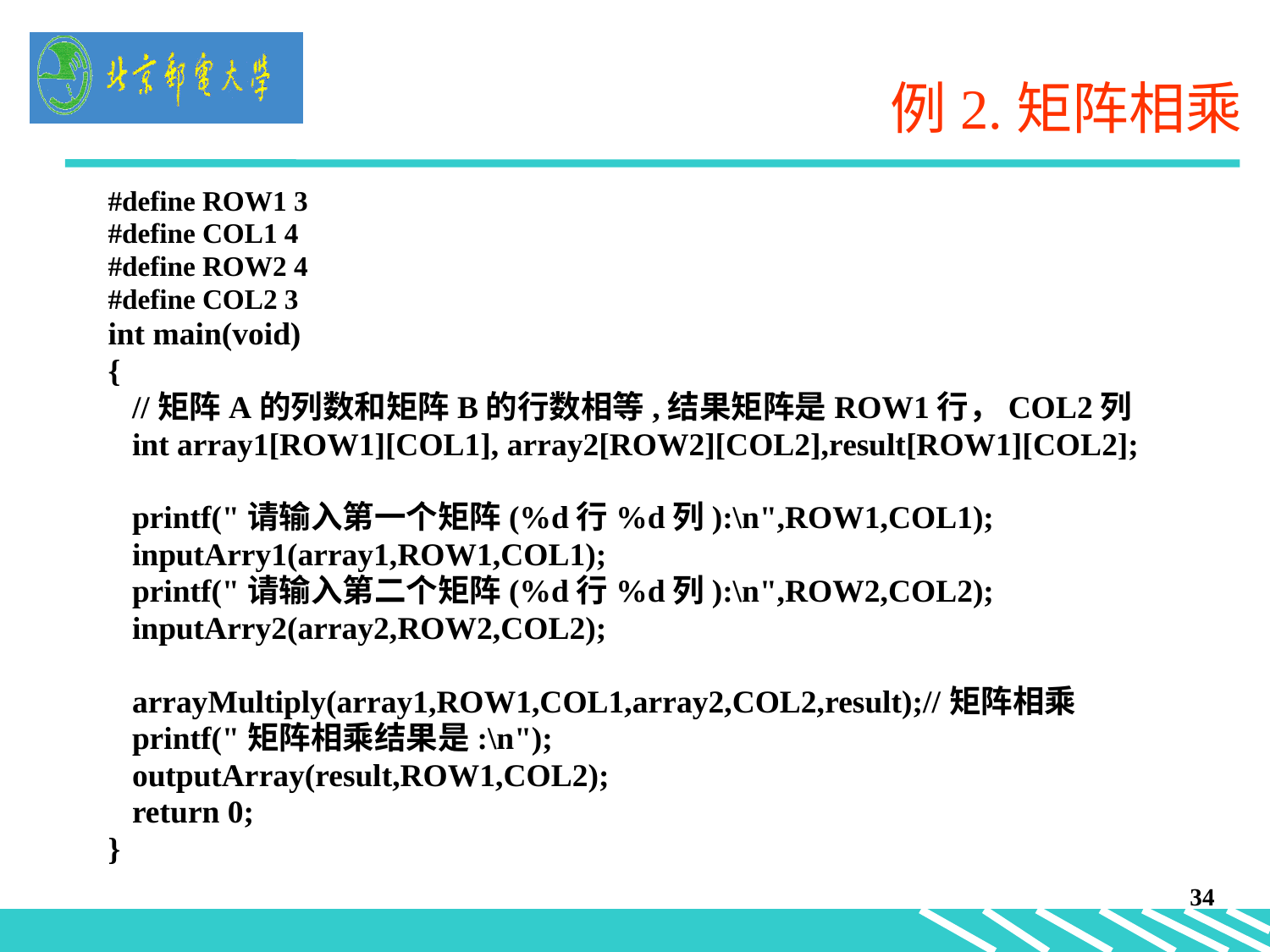

# 例2.矩阵相乘
#define ROW1 3
#define COL1 4
#define ROW2 4
#define COL2 3
int main(void)
{
   //矩阵A的列数和矩阵B的行数相等,结果矩阵是ROW1行，COL2列
   int array1[ROW1][COL1], array2[ROW2][COL2],result[ROW1][COL2];

   printf("请输入第一个矩阵(%d行%d列):\n",ROW1,COL1);
   inputArry1(array1,ROW1,COL1);
   printf("请输入第二个矩阵(%d行%d列):\n",ROW2,COL2);
   inputArry2(array2,ROW2,COL2);

   arrayMultiply(array1,ROW1,COL1,array2,COL2,result);//矩阵相乘
   printf("矩阵相乘结果是:\n");
   outputArray(result,ROW1,COL2);
   return 0;
}
34